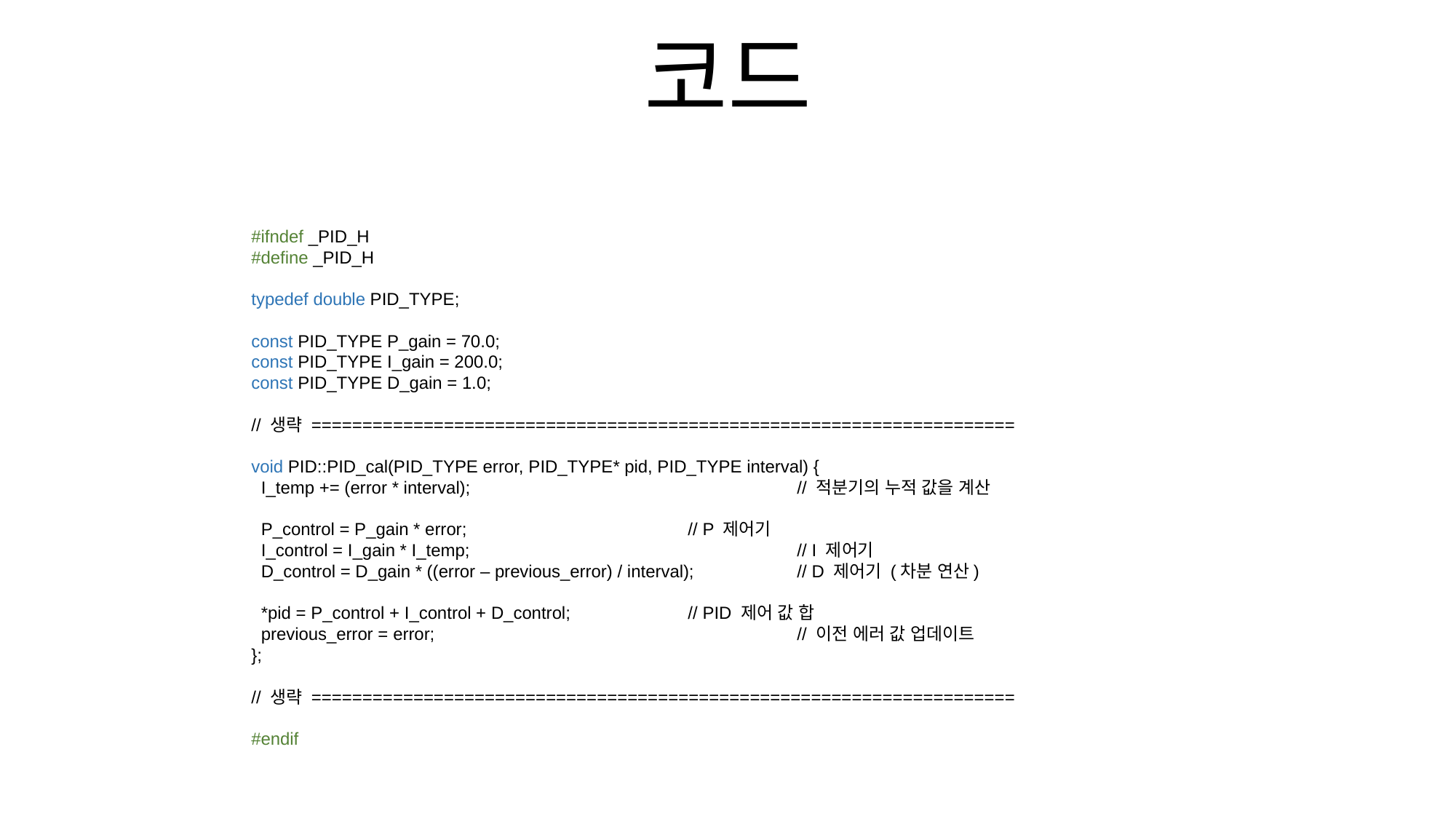

# 코드
#ifndef _PID_H
#define _PID_H

typedef double PID_TYPE;

const PID_TYPE P_gain = 70.0;
const PID_TYPE I_gain = 200.0;
const PID_TYPE D_gain = 1.0;

// 생략 =====================================================================

void PID::PID_cal(PID_TYPE error, PID_TYPE* pid, PID_TYPE interval) {
  I_temp += (error * interval);			// 적분기의 누적 값을 계산

  P_control = P_gain * error;			// P 제어기
  I_control = I_gain * I_temp;			// I 제어기
  D_control = D_gain * ((error – previous_error) / interval);	// D 제어기 (차분 연산)
  *pid = P_control + I_control + D_control;		// PID 제어 값 합
  previous_error = error;				// 이전 에러 값 업데이트
};

// 생략 =====================================================================

#endif